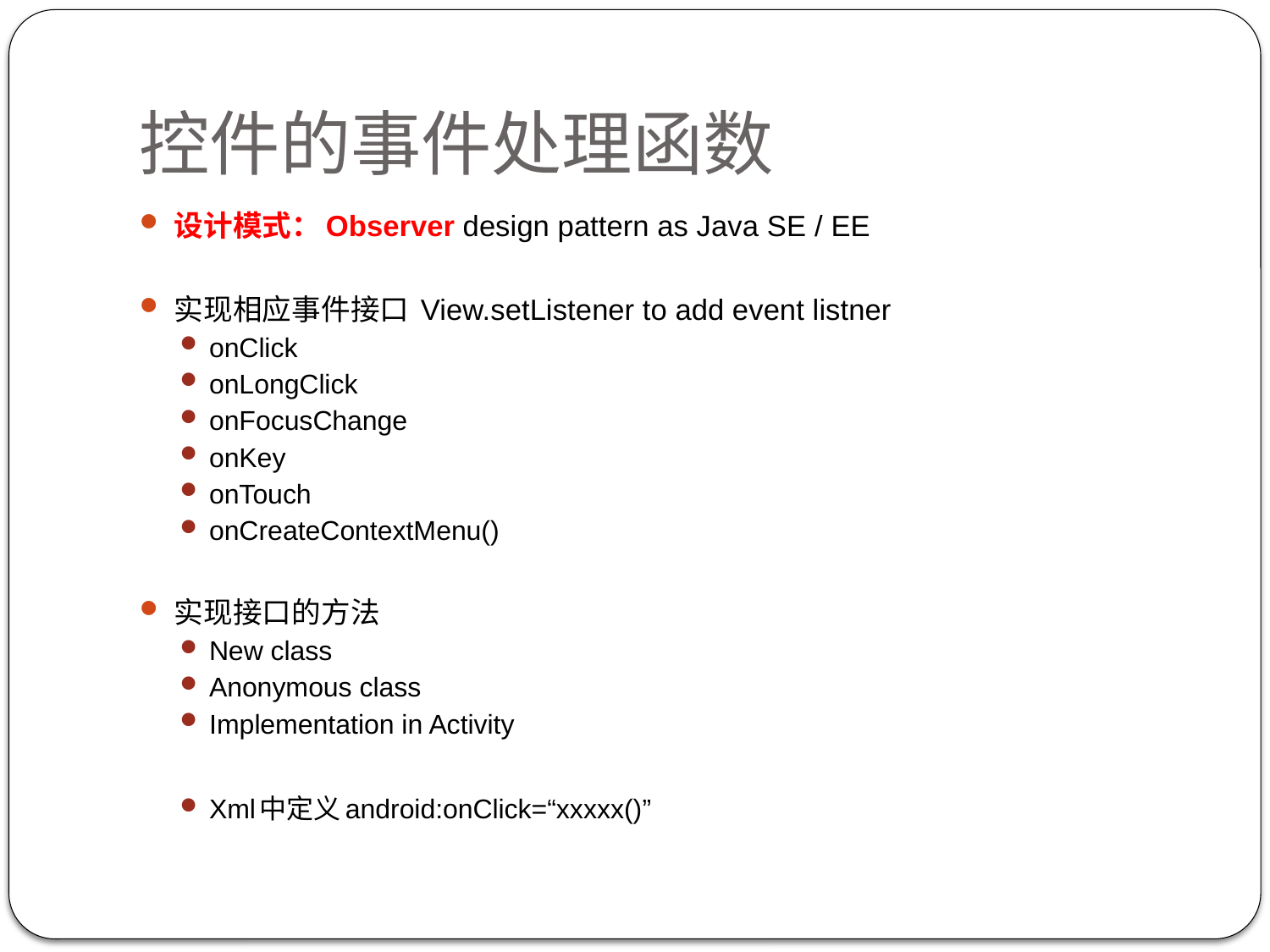

# 控件的事件处理函数
设计模式：Observer design pattern as Java SE / EE

实现相应事件接口 View.setListener to add event listner
onClick
onLongClick
onFocusChange
onKey
onTouch
onCreateContextMenu()

实现接口的方法
New class
Anonymous class
Implementation in Activity

Xml中定义android:onClick=“xxxxx()”